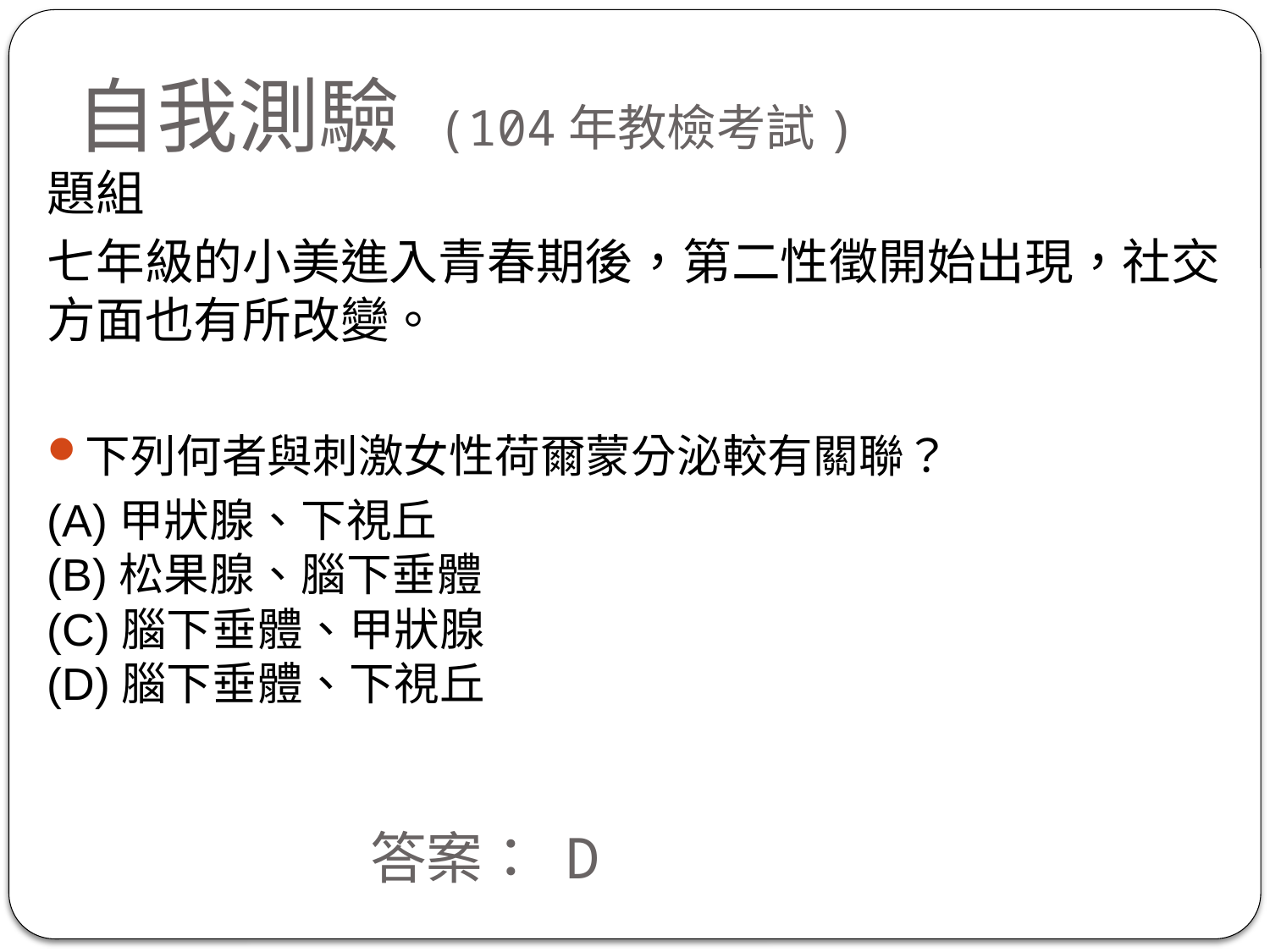

# 自我測驗 (104年教檢考試)
題組
七年級的小美進入青春期後，第二性徵開始出現，社交方面也有所改變。

下列何者與刺激女性荷爾蒙分泌較有關聯？
(A)甲狀腺、下視丘
(B)松果腺、腦下垂體 
(C)腦下垂體、甲狀腺
(D)腦下垂體、下視丘
答案： D